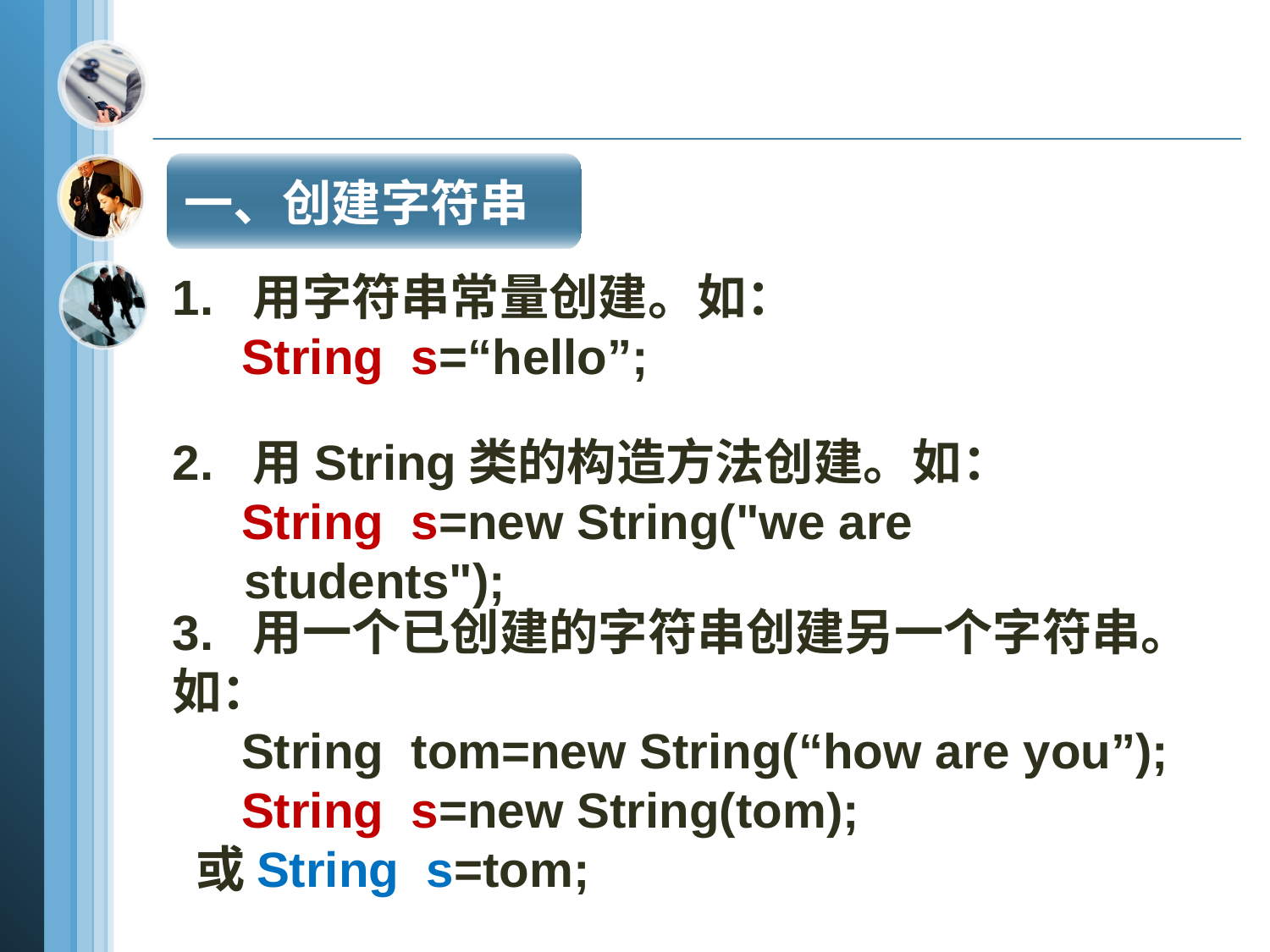

一、创建字符串

1.  用字符串常量创建。如：
     String  s=“hello”;
2.  用String类的构造方法创建。如：
     String  s=new String("we are students");
3.  用一个已创建的字符串创建另一个字符串。如：
     String  tom=new String(“how are you”);
     String  s=new String(tom);
 或String  s=tom;